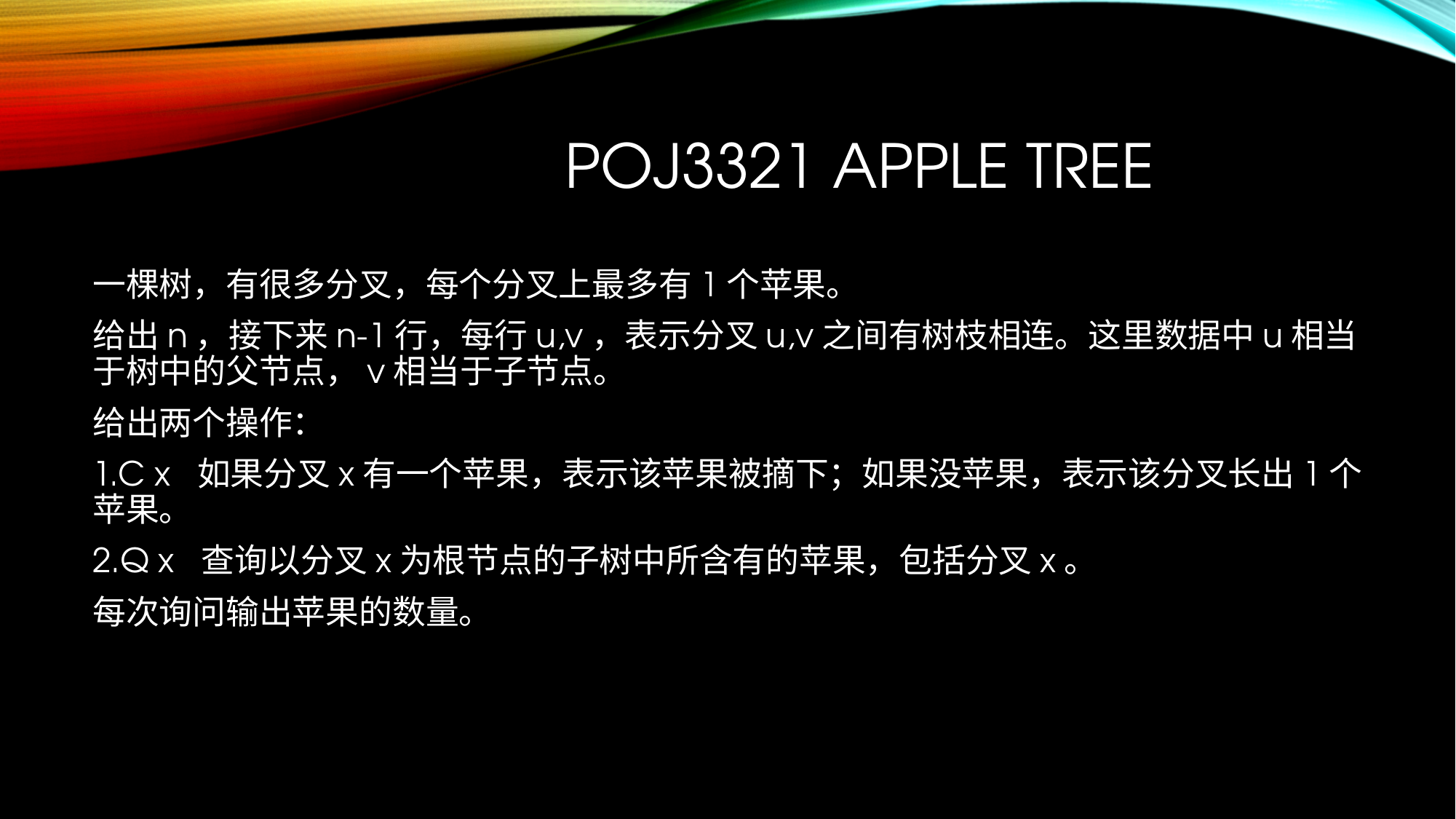

# POJ3321 APPLE TREE
一棵树，有很多分叉，每个分叉上最多有1个苹果。
给出n，接下来n-1行，每行u,v，表示分叉u,v之间有树枝相连。这里数据中u相当于树中的父节点，v相当于子节点。
给出两个操作：
1.C x  如果分叉x有一个苹果，表示该苹果被摘下；如果没苹果，表示该分叉长出1个苹果。
2.Q x  查询以分叉x为根节点的子树中所含有的苹果，包括分叉x。
每次询问输出苹果的数量。